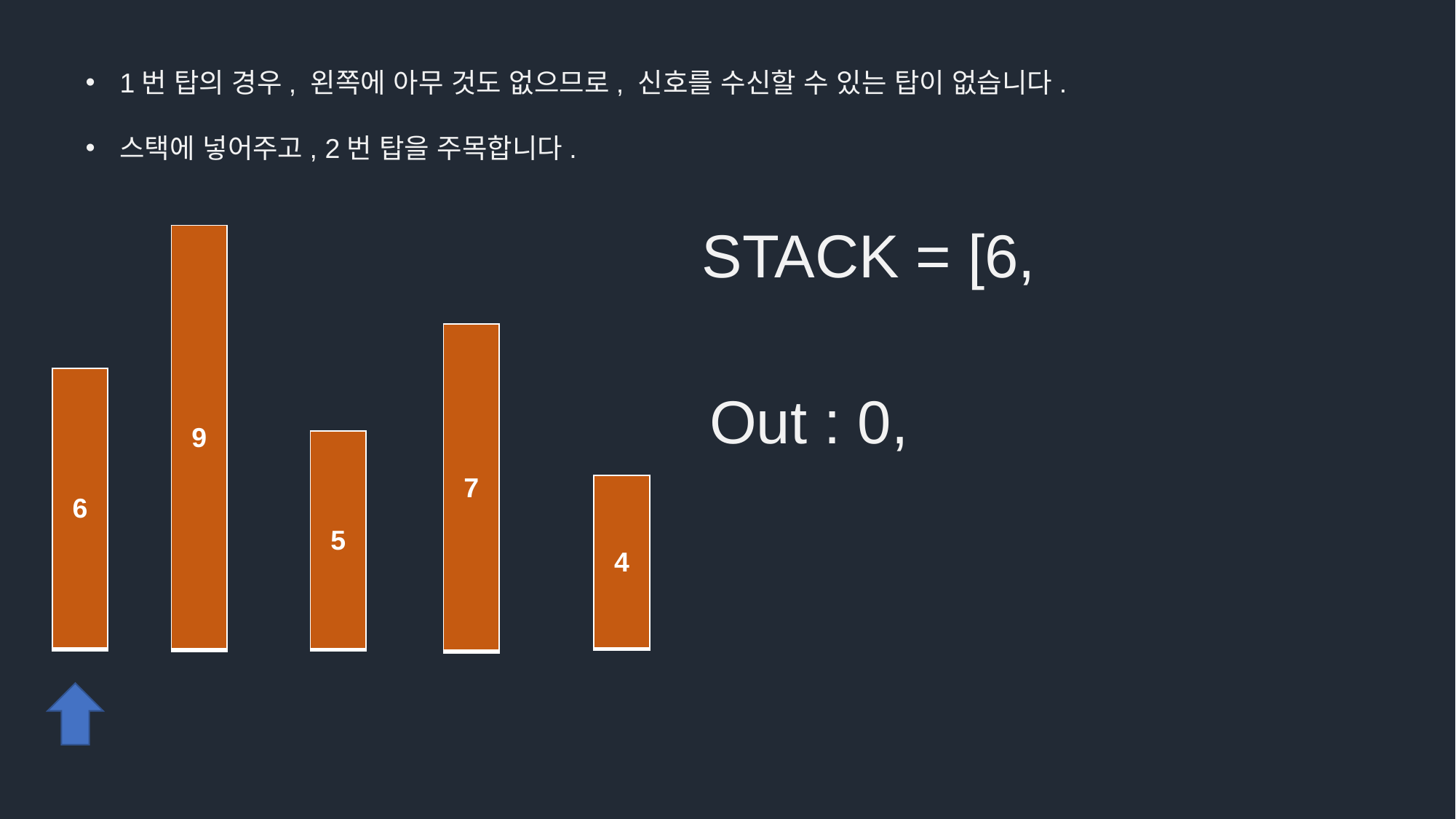

1번 탑의 경우, 왼쪽에 아무 것도 없으므로, 신호를 수신할 수 있는 탑이 없습니다.

스택에 넣어주고, 2번 탑을 주목합니다.

STACK = [6,
| 9 |
| --- |
| 7 |
| --- |
| 6 |
| --- |
Out : 0,
| 5 |
| --- |
| 4 |
| --- |